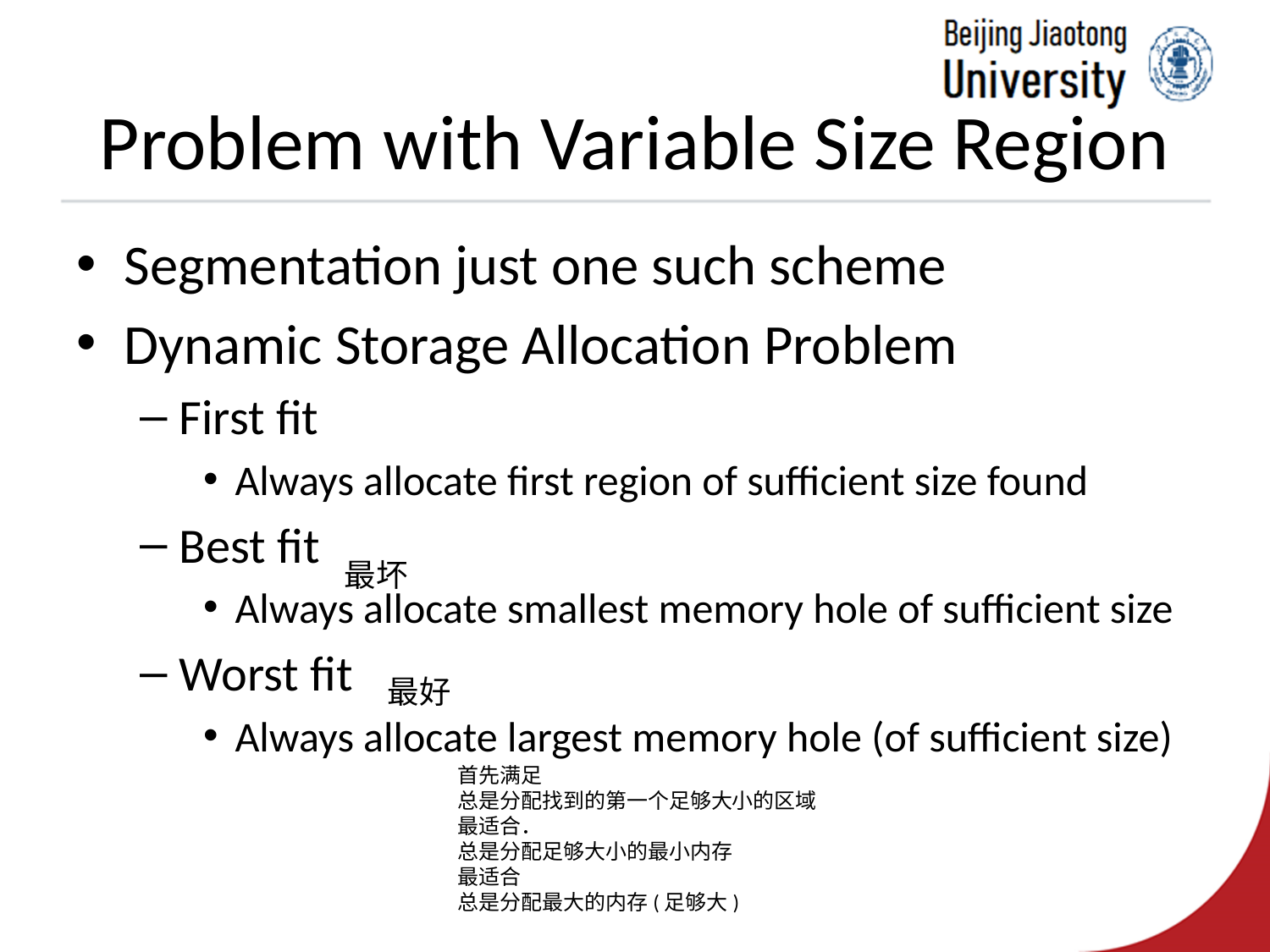

# Problem with Variable Size Region
Segmentation just one such scheme
Dynamic Storage Allocation Problem
First fit
Always allocate first region of sufficient size found
Best fit
Always allocate smallest memory hole of sufficient size
Worst fit
Always allocate largest memory hole (of sufficient size)
最坏
最好
首先满足
总是分配找到的第一个足够大小的区域
最适合．
总是分配足够大小的最小内存
最适合
总是分配最大的内存(足够大)